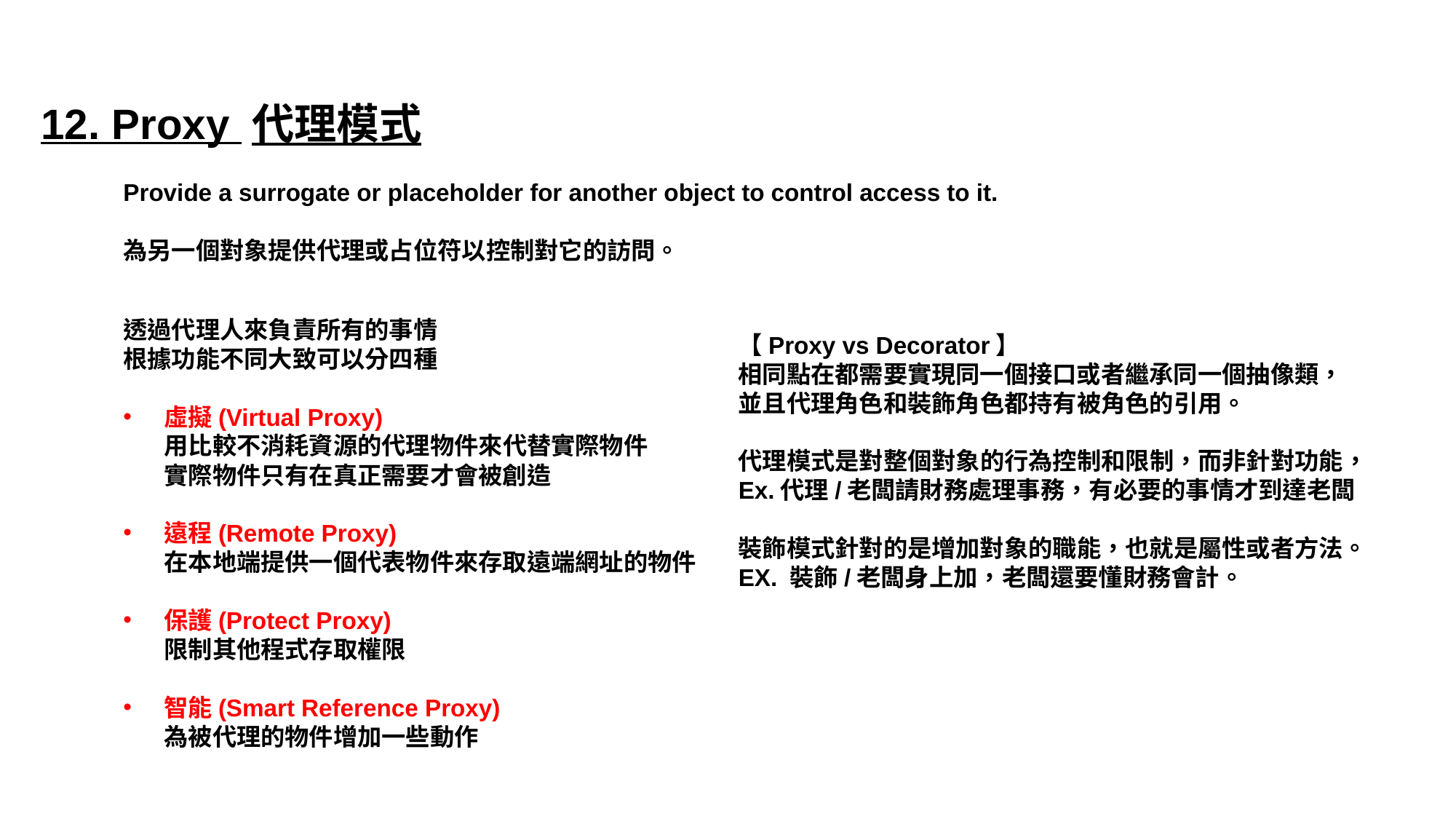

12. Proxy 代理模式
Provide a surrogate or placeholder for another object to control access to it.

為另一個對象提供代理或占位符以控制對它的訪問。
透過代理人來負責所有的事情
根據功能不同大致可以分四種

虛擬(Virtual Proxy)
用比較不消耗資源的代理物件來代替實際物件
實際物件只有在真正需要才會被創造

遠程(Remote Proxy)
在本地端提供一個代表物件來存取遠端網址的物件

保護(Protect Proxy)
限制其他程式存取權限

智能(Smart Reference Proxy)
為被代理的物件增加一些動作
【Proxy vs Decorator】
相同點在都需要實現同一個接口或者繼承同一個抽像類，
並且代理角色和裝飾角色都持有被角色的引用。

代理模式是對整個對象的行為控制和限制，而非針對功能，
Ex.代理/老闆請財務處理事務，有必要的事情才到達老闆

裝飾模式針對的是增加對象的職能，也就是屬性或者方法。
EX. 裝飾/老闆身上加，老闆還要懂財務會計。